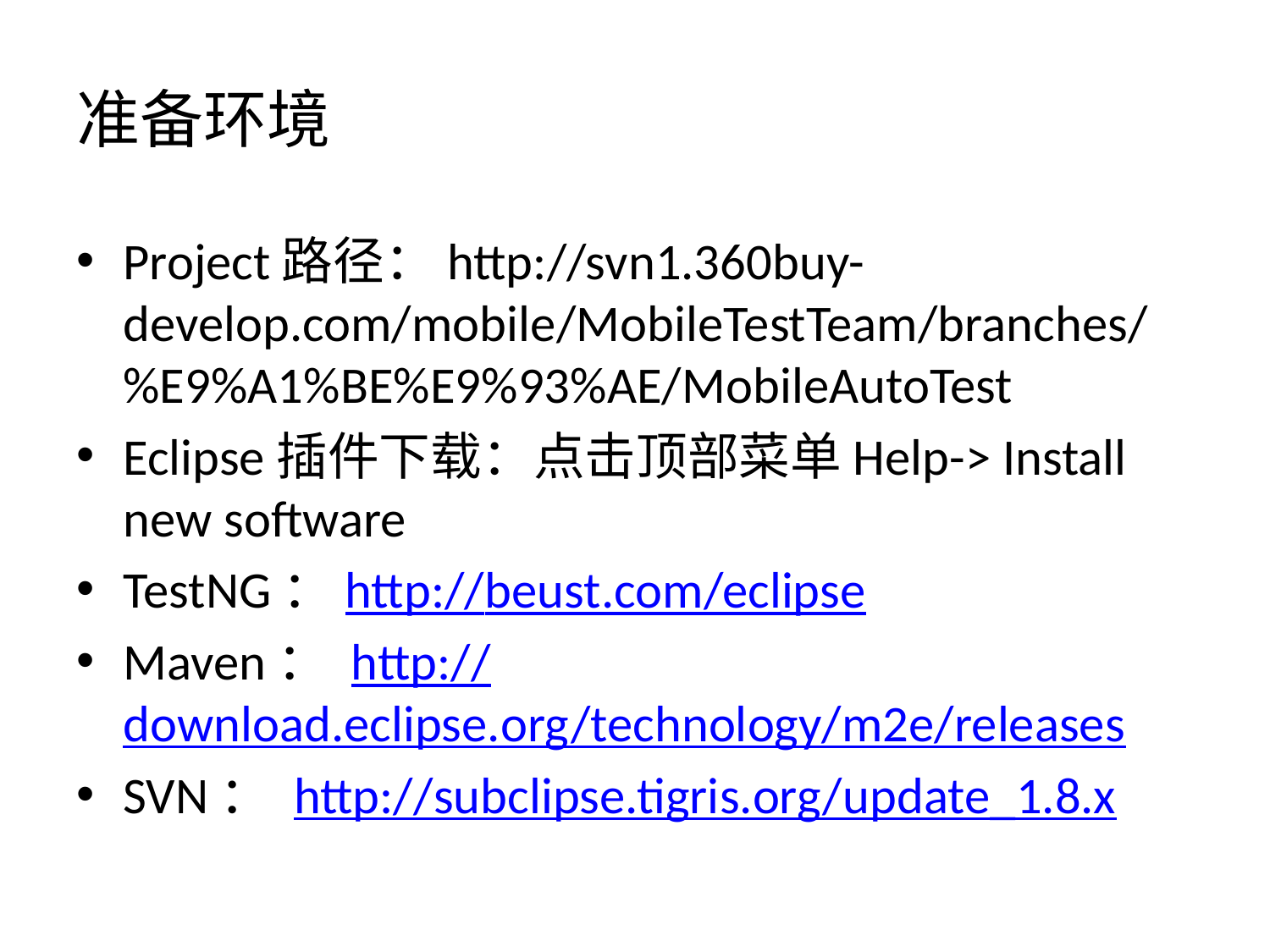

# 准备环境
Project路径：http://svn1.360buy-develop.com/mobile/MobileTestTeam/branches/%E9%A1%BE%E9%93%AE/MobileAutoTest
Eclipse插件下载：点击顶部菜单Help-> Install new software
TestNG：http://beust.com/eclipse
Maven： http://download.eclipse.org/technology/m2e/releases
SVN： http://subclipse.tigris.org/update_1.8.x